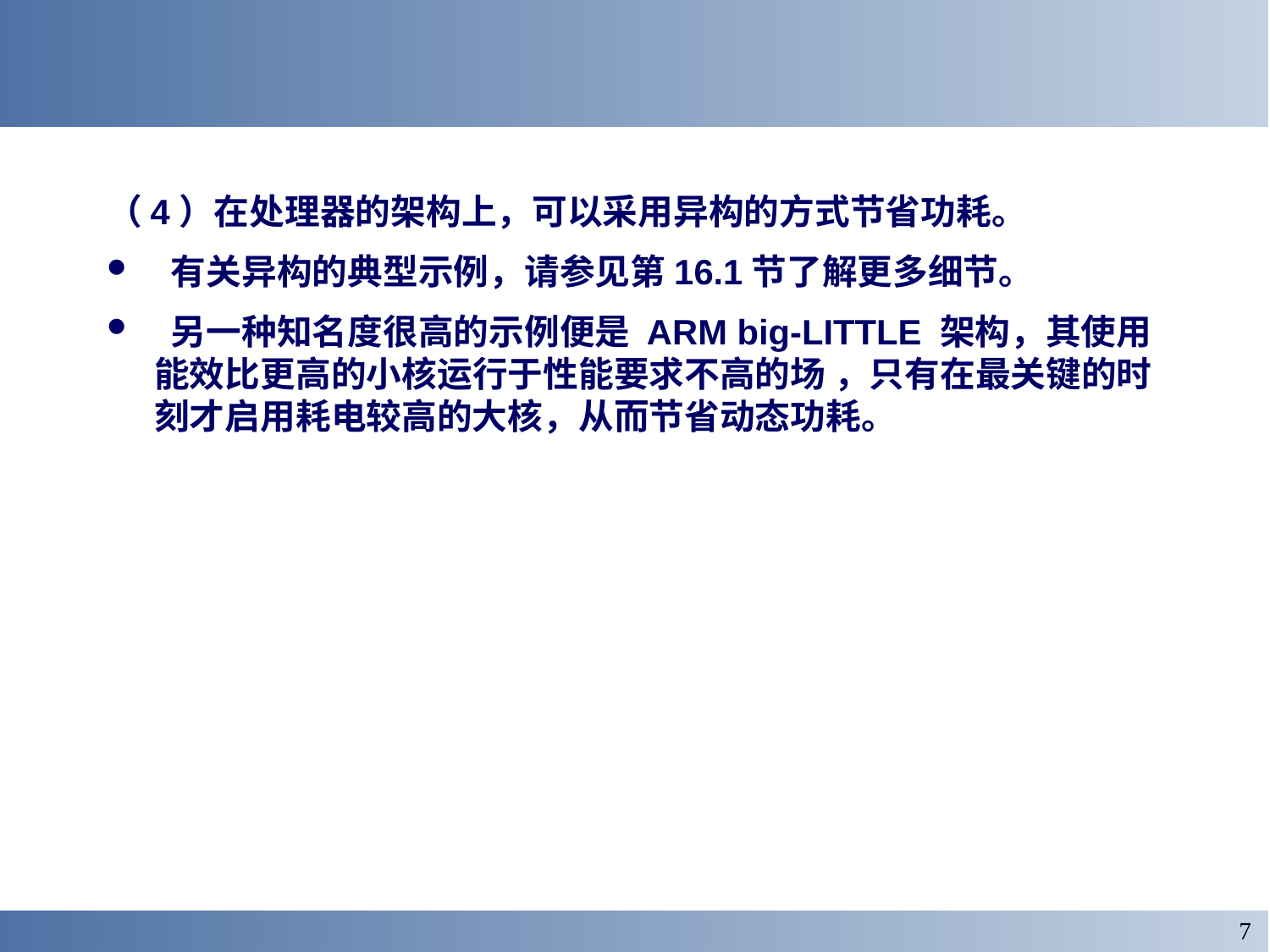

#
（4）在处理器的架构上，可以采用异构的方式节省功耗。
 有关异构的典型示例，请参见第16.1节了解更多细节。
 另一种知名度很高的示例便是 ARM big-LITTLE 架构，其使用能效比更高的小核运行于性能要求不高的场 ，只有在最关键的时刻才启用耗电较高的大核，从而节省动态功耗。